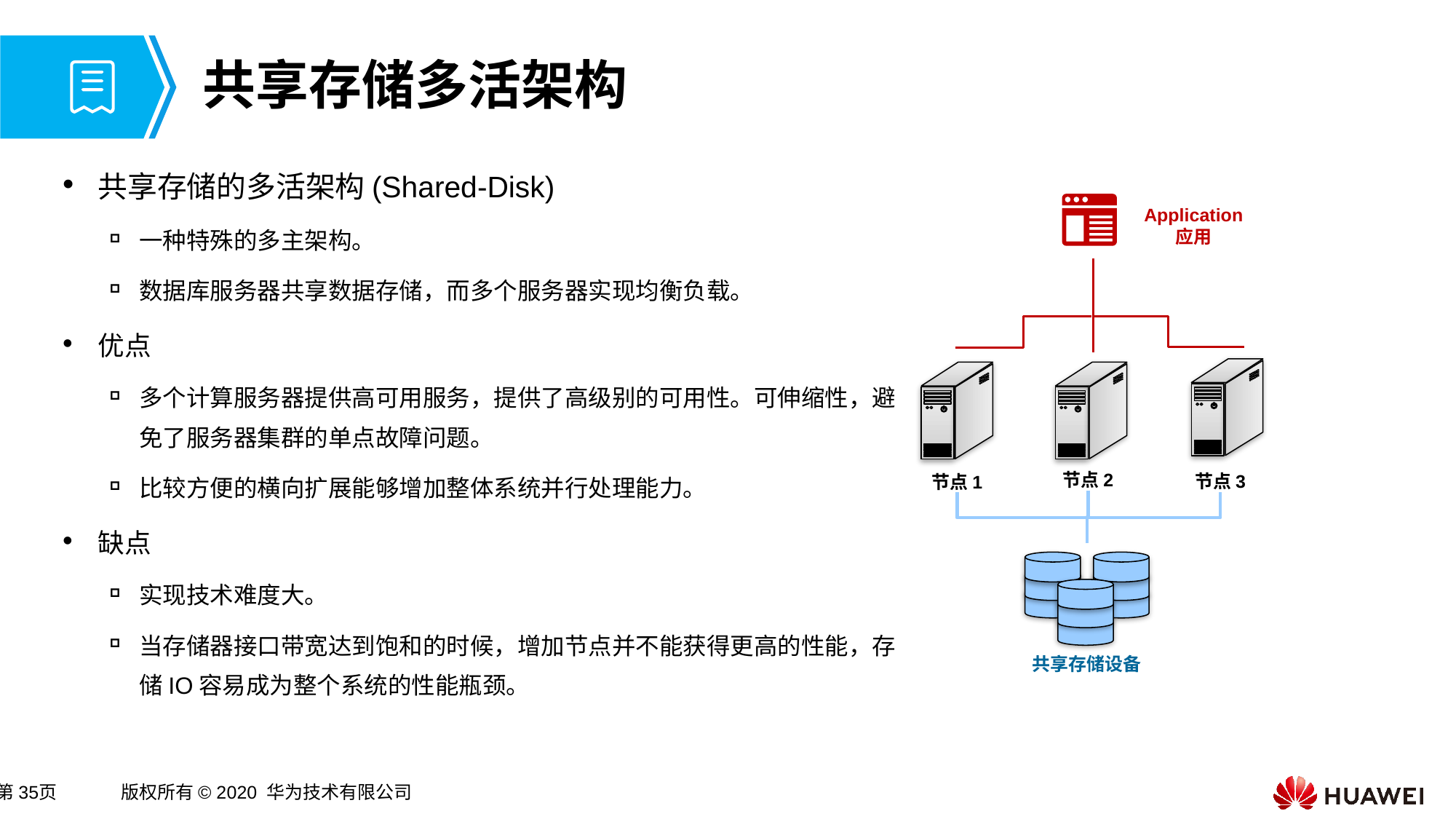

# 共享存储多活架构
共享存储的多活架构(Shared-Disk)
一种特殊的多主架构。
数据库服务器共享数据存储，而多个服务器实现均衡负载。
优点
多个计算服务器提供高可用服务，提供了高级别的可用性。可伸缩性，避免了服务器集群的单点故障问题。
比较方便的横向扩展能够增加整体系统并行处理能力。
缺点
实现技术难度大。
当存储器接口带宽达到饱和的时候，增加节点并不能获得更高的性能，存储IO容易成为整个系统的性能瓶颈。

Application
应用

节点2
节点3
节点1

共享存储设备